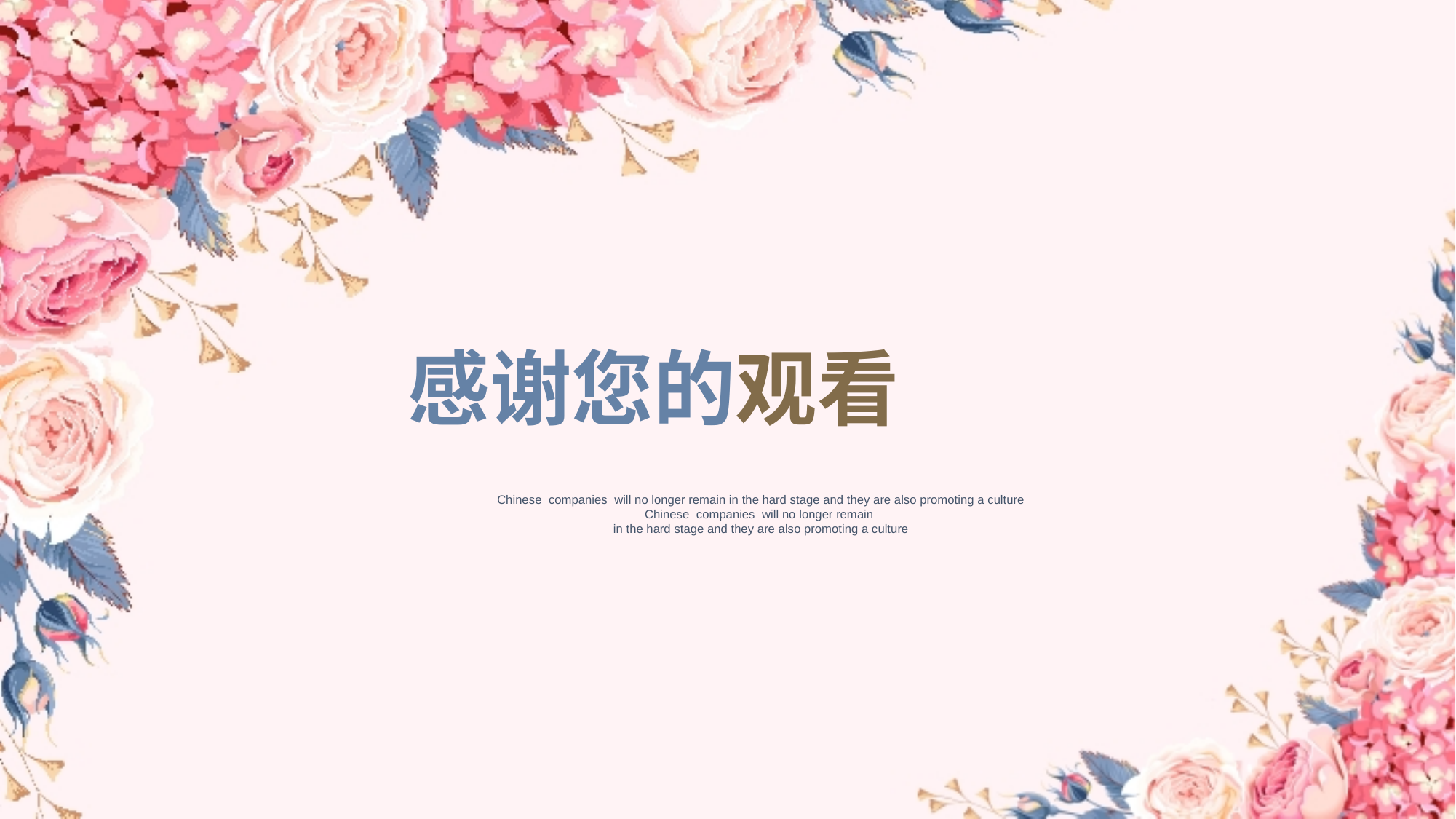

感谢您的观看
Chinese  companies  will no longer remain in the hard stage and they are also promoting a culture Chinese  companies  will no longer remain
in the hard stage and they are also promoting a culture